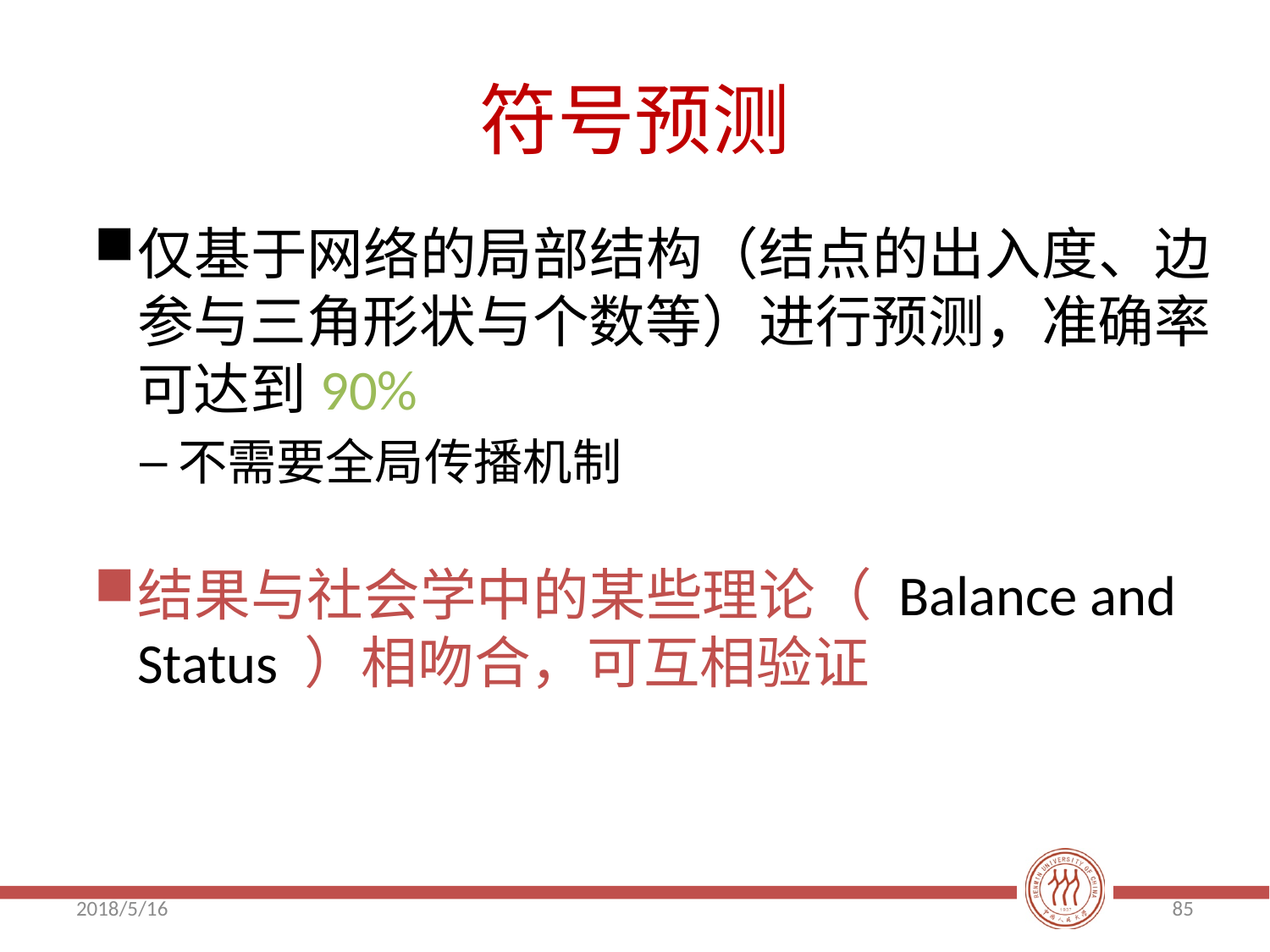

# 符号预测
仅基于网络的局部结构（结点的出入度、边参与三角形状与个数等）进行预测，准确率可达到90%
不需要全局传播机制

结果与社会学中的某些理论（ Balance and Status ）相吻合，可互相验证
2018/5/16
85